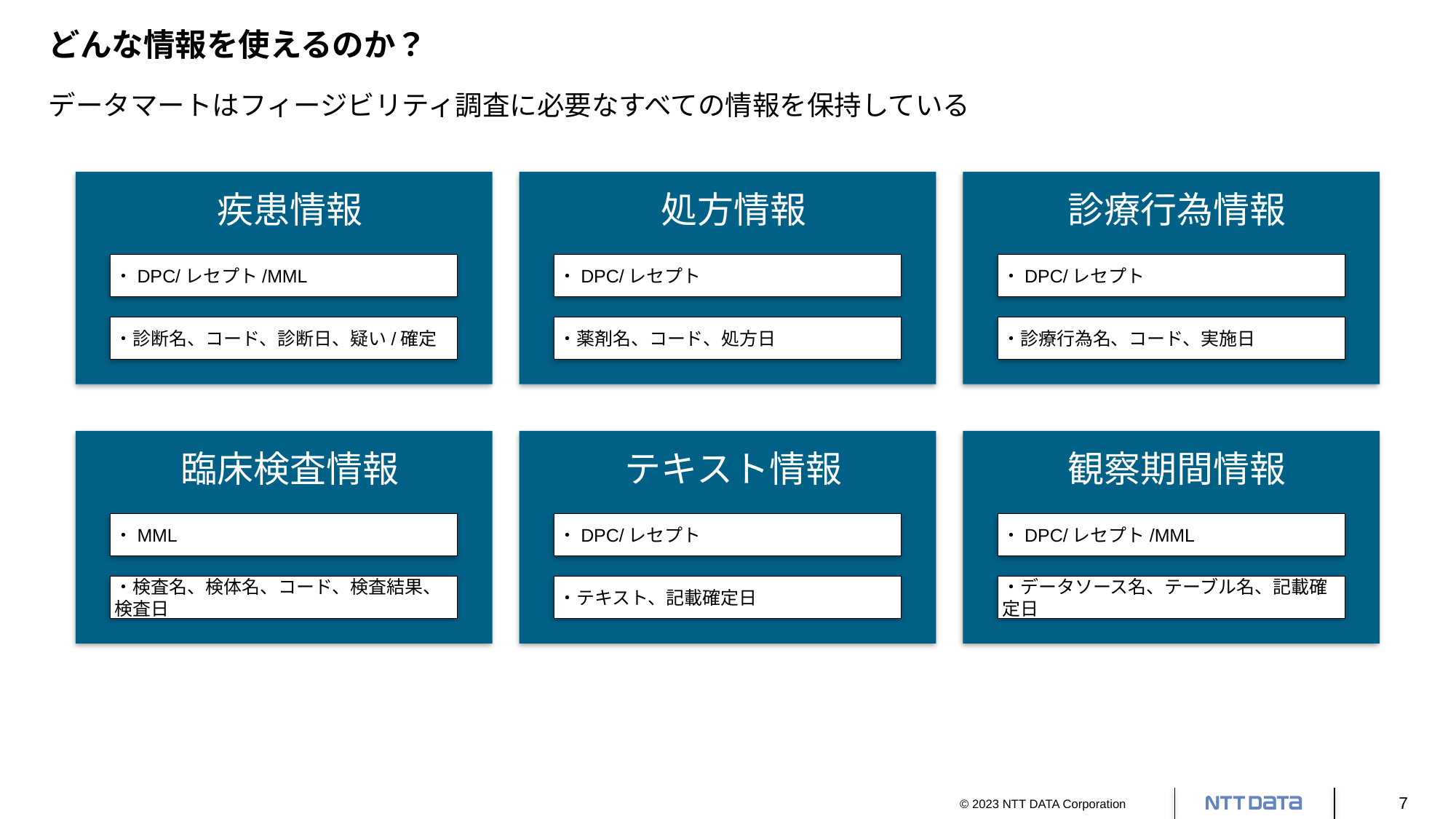

# どんな情報を使えるのか？
データマートはフィージビリティ調査に必要なすべての情報を保持している

疾患情報
処方情報
診療行為情報
・DPC/レセプト/MML
・DPC/レセプト
・DPC/レセプト
・診断名、コード、診断日、疑い/確定
・薬剤名、コード、処方日
・診療行為名、コード、実施日

臨床検査情報
テキスト情報
観察期間情報
・MML
・DPC/レセプト
・DPC/レセプト/MML
・検査名、検体名、コード、検査結果、検査日
・テキスト、記載確定日
・データソース名、テーブル名、記載確定日